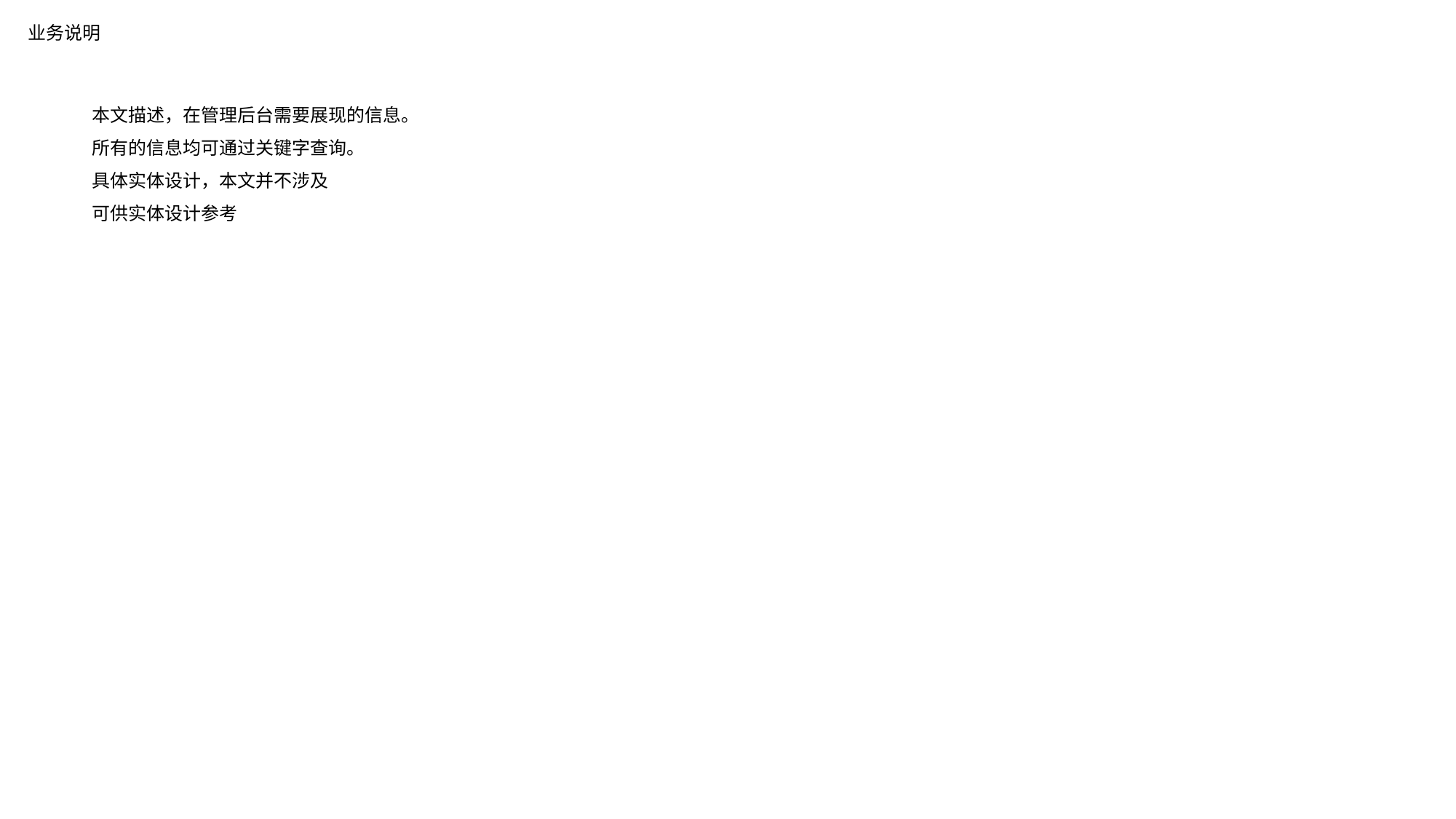

# 业务说明
本文描述，在管理后台需要展现的信息。
所有的信息均可通过关键字查询。
具体实体设计，本文并不涉及
可供实体设计参考